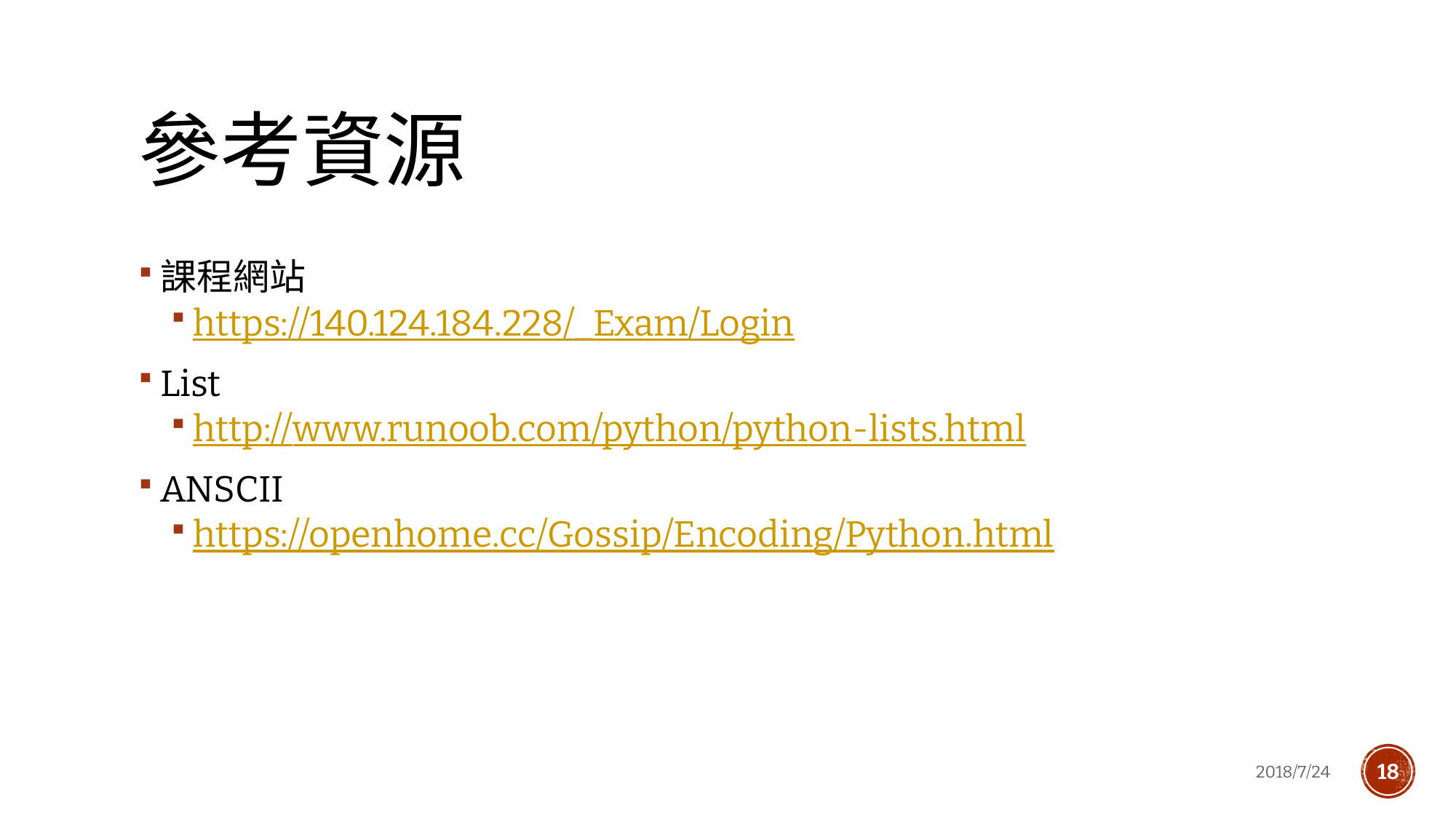

# 參考資源
課程網站
https://140.124.184.228/_Exam/Login
List
http://www.runoob.com/python/python-lists.html
ANSCII
https://openhome.cc/Gossip/Encoding/Python.html

2018/7/24
18